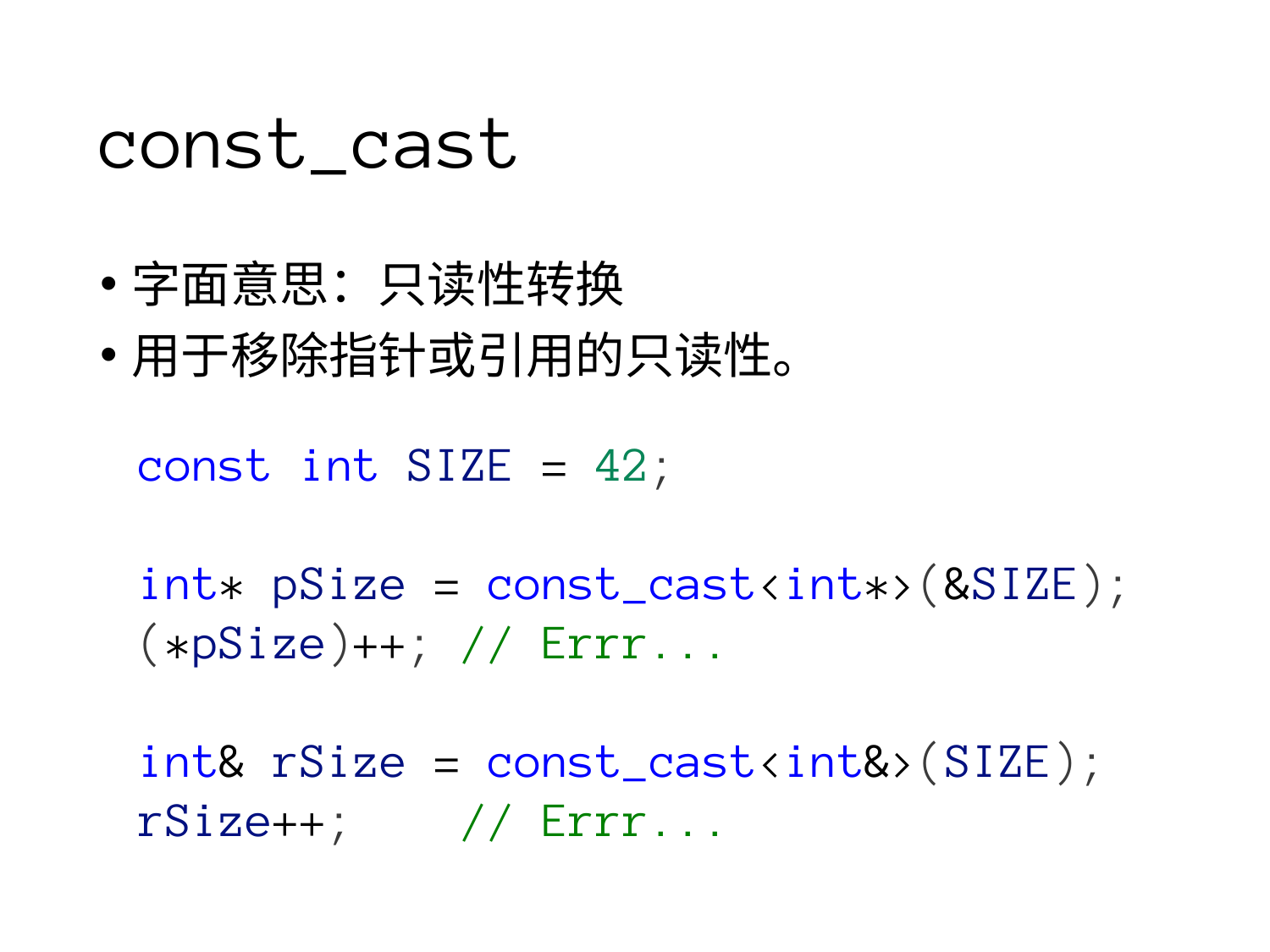

# const_cast
字面意思：只读性转换
用于移除指针或引用的只读性。
const int SIZE = 42;
int* pSize = const_cast<int*>(&SIZE);
(*pSize)++; // Errr...
int& rSize = const_cast<int&>(SIZE);
rSize++;    // Errr...